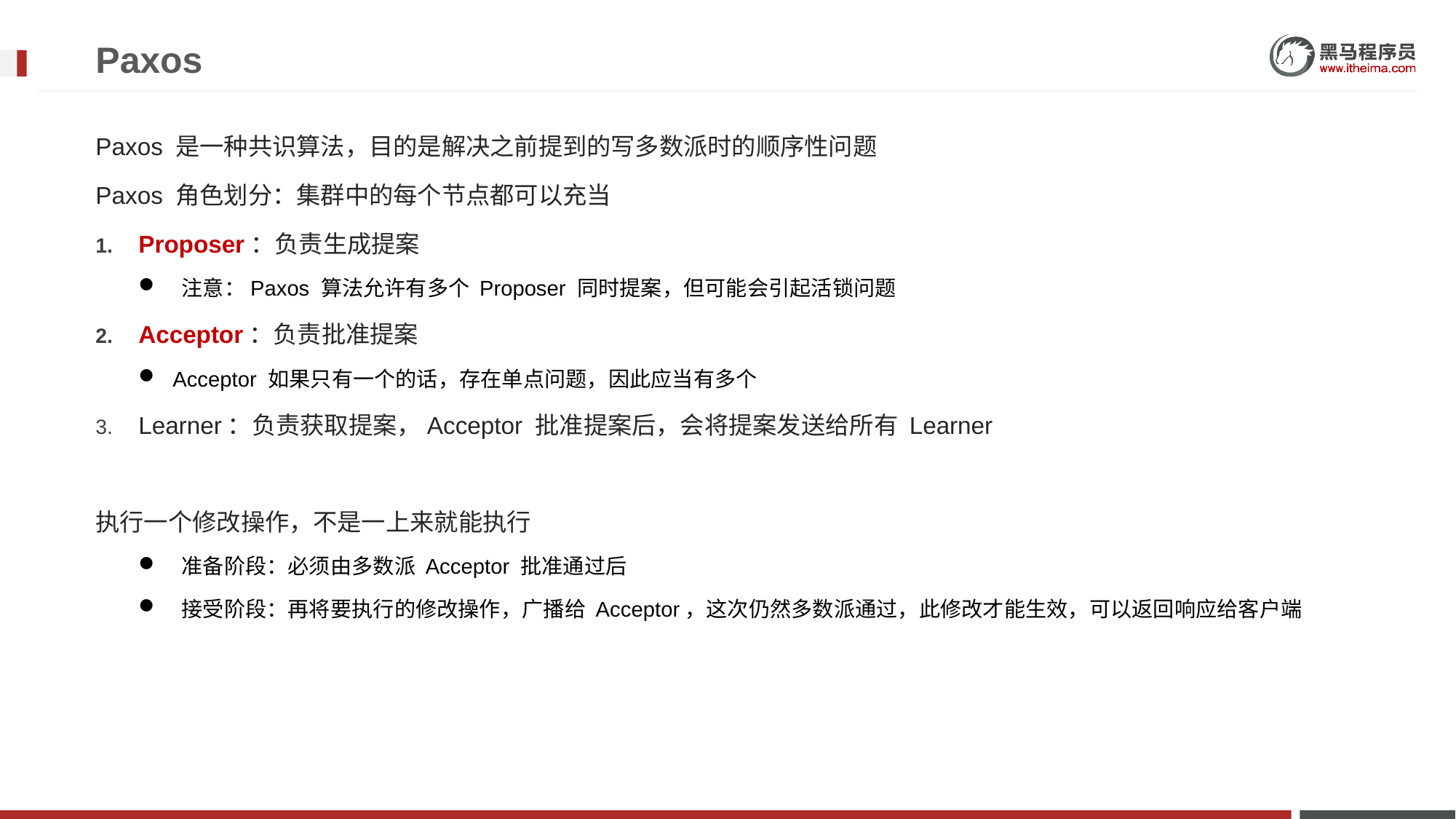

# Paxos
Paxos 是一种共识算法，目的是解决之前提到的写多数派时的顺序性问题
Paxos 角色划分：集群中的每个节点都可以充当
Proposer：负责生成提案
注意：Paxos 算法允许有多个 Proposer 同时提案，但可能会引起活锁问题
Acceptor：负责批准提案
Acceptor 如果只有一个的话，存在单点问题，因此应当有多个
Learner：负责获取提案，Acceptor 批准提案后，会将提案发送给所有 Learner

执行一个修改操作，不是一上来就能执行
准备阶段：必须由多数派 Acceptor 批准通过后
接受阶段：再将要执行的修改操作，广播给 Acceptor，这次仍然多数派通过，此修改才能生效，可以返回响应给客户端